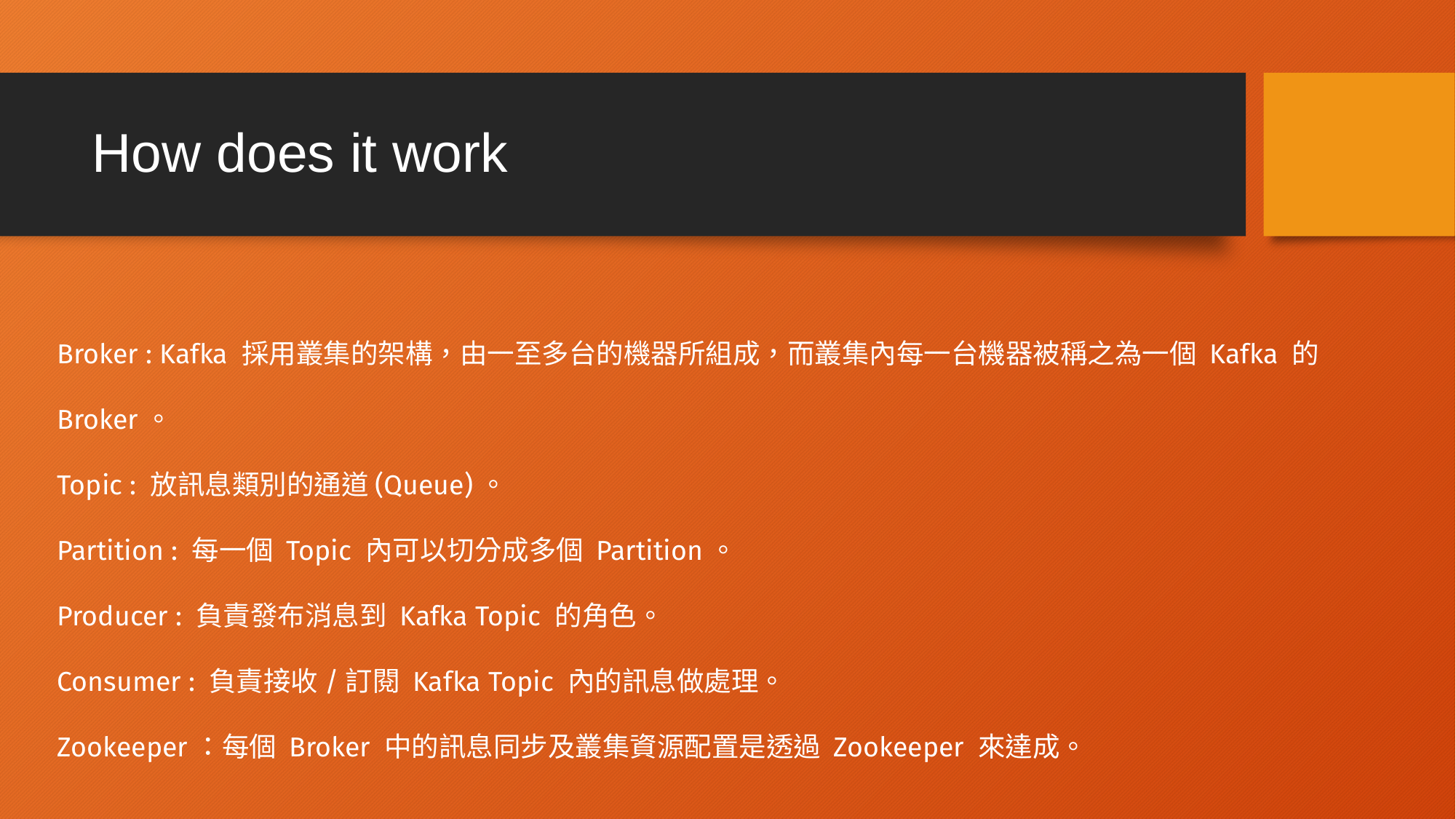

# How does it work
Broker : Kafka 採用叢集的架構，由一至多台的機器所組成，而叢集內每一台機器被稱之為一個 Kafka 的 Broker。
Topic : 放訊息類別的通道(Queue)。
Partition : 每一個 Topic 內可以切分成多個 Partition。
Producer : 負責發布消息到 Kafka Topic 的角色。
Consumer : 負責接收/訂閱 Kafka Topic 內的訊息做處理。
Zookeeper：每個 Broker 中的訊息同步及叢集資源配置是透過 Zookeeper 來達成。